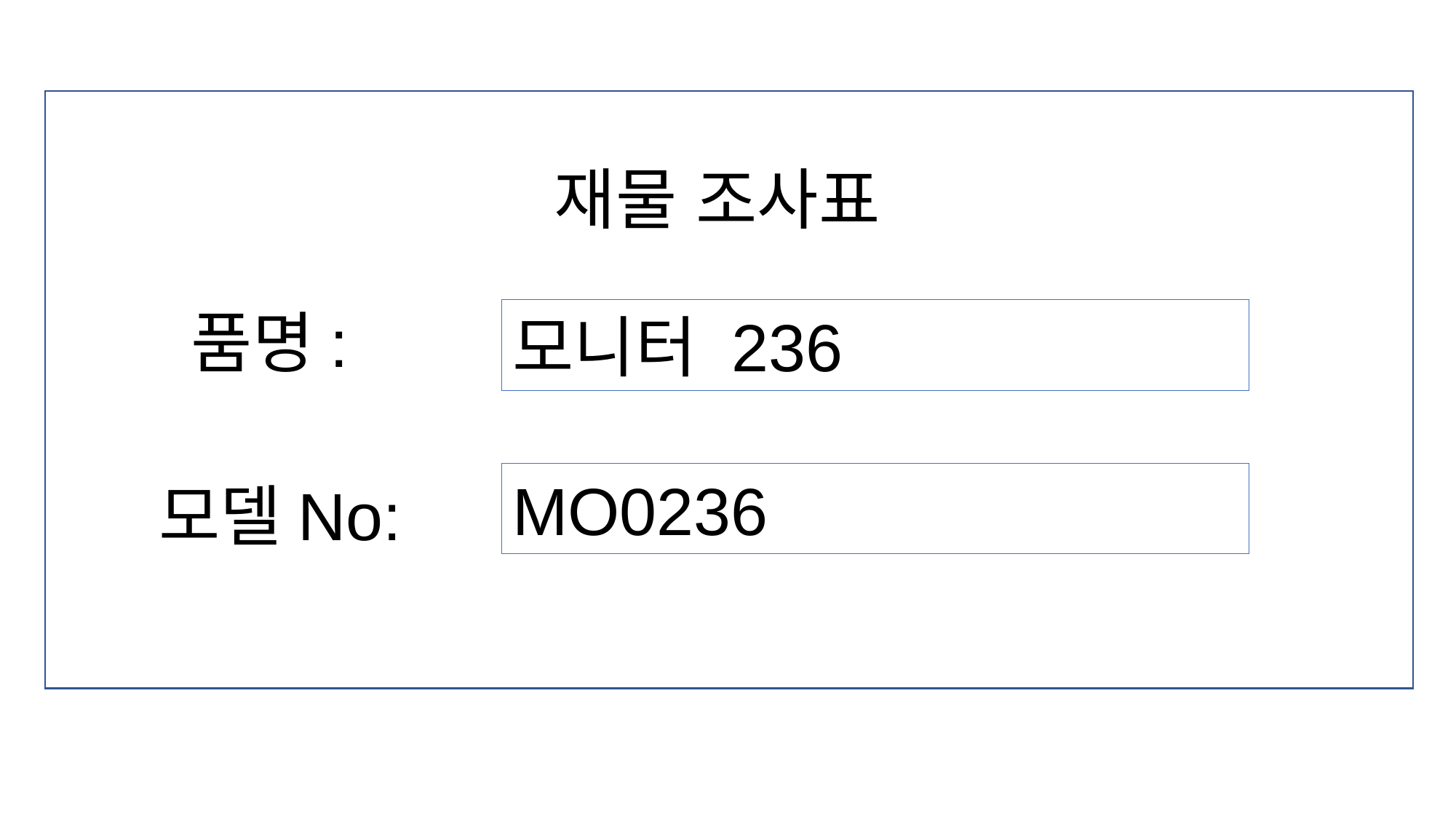

재물 조사표
품명:
모니터 236
MO0236
모델No: